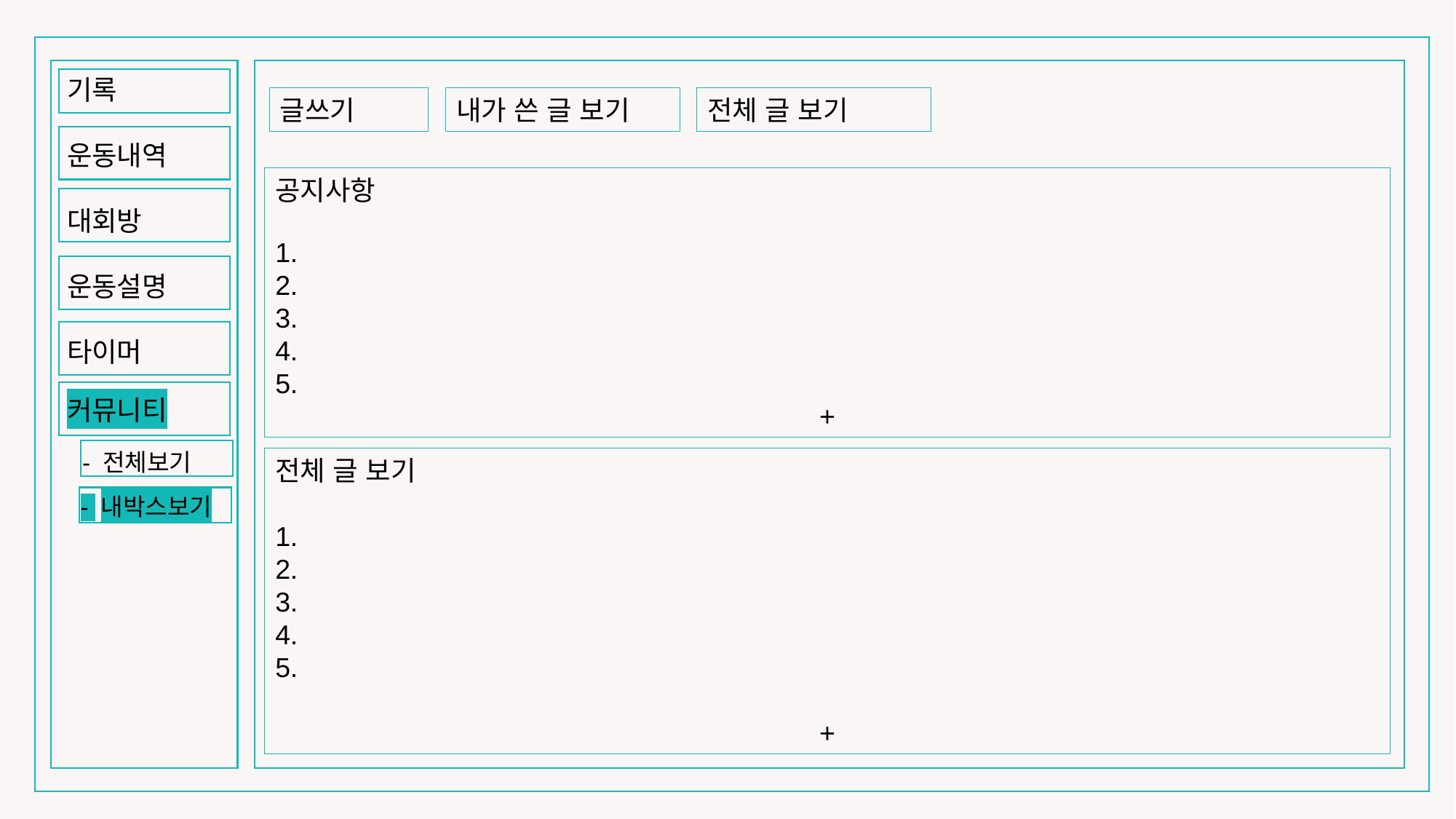

기록

운동내역

대회방

운동설명

타이머

커뮤니티

  - 전체보기

  - 내박스보기

글쓰기
내가 쓴 글 보기
전체 글 보기

공지사항

1.
2.
3.
4.
5.
+

전체 글 보기

1.
2.
3.
4.
5.

+